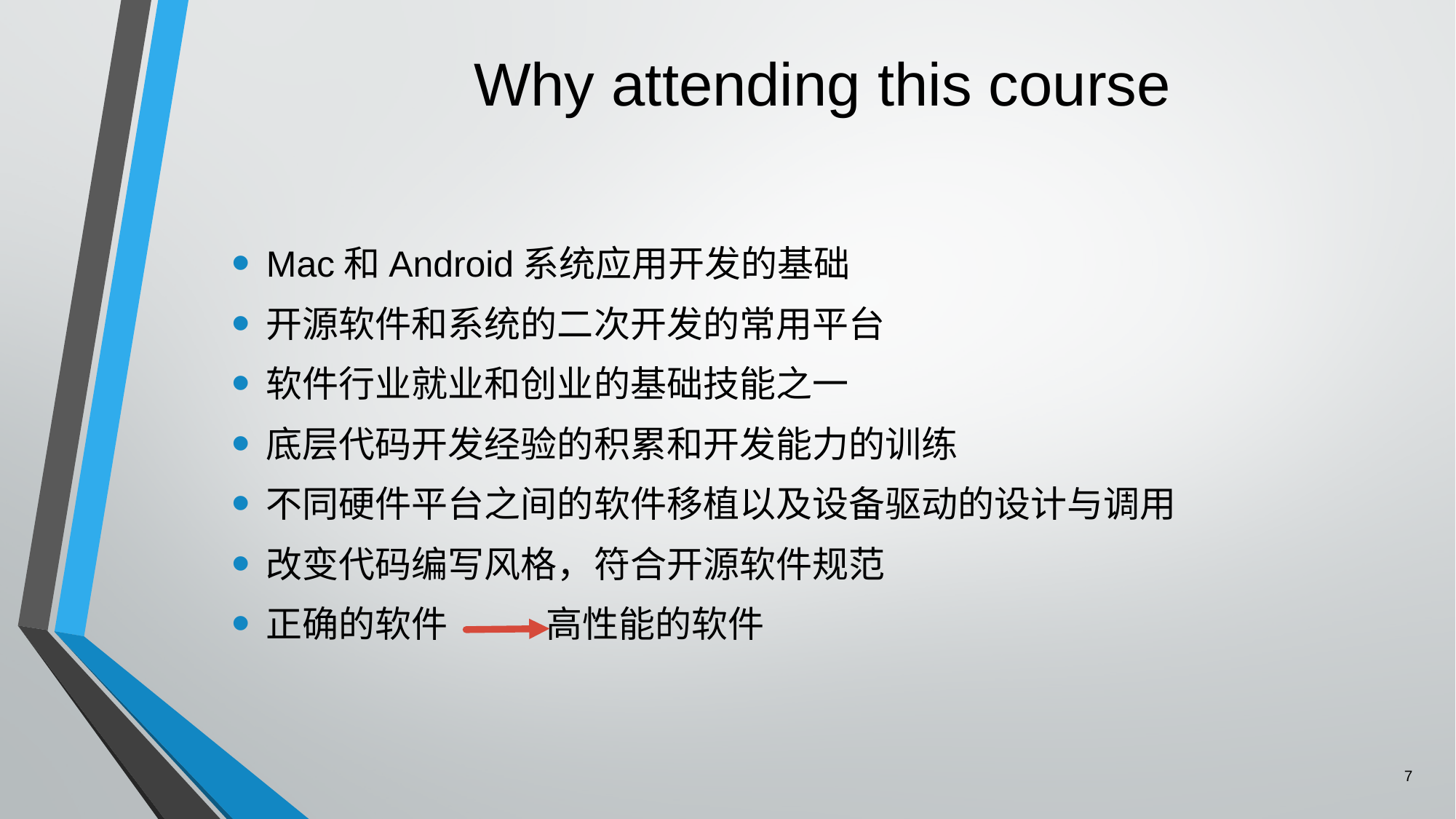

# Why attending this course
Mac和Android系统应用开发的基础
开源软件和系统的二次开发的常用平台
软件行业就业和创业的基础技能之一
底层代码开发经验的积累和开发能力的训练
不同硬件平台之间的软件移植以及设备驱动的设计与调用
改变代码编写风格，符合开源软件规范
正确的软件            高性能的软件
7